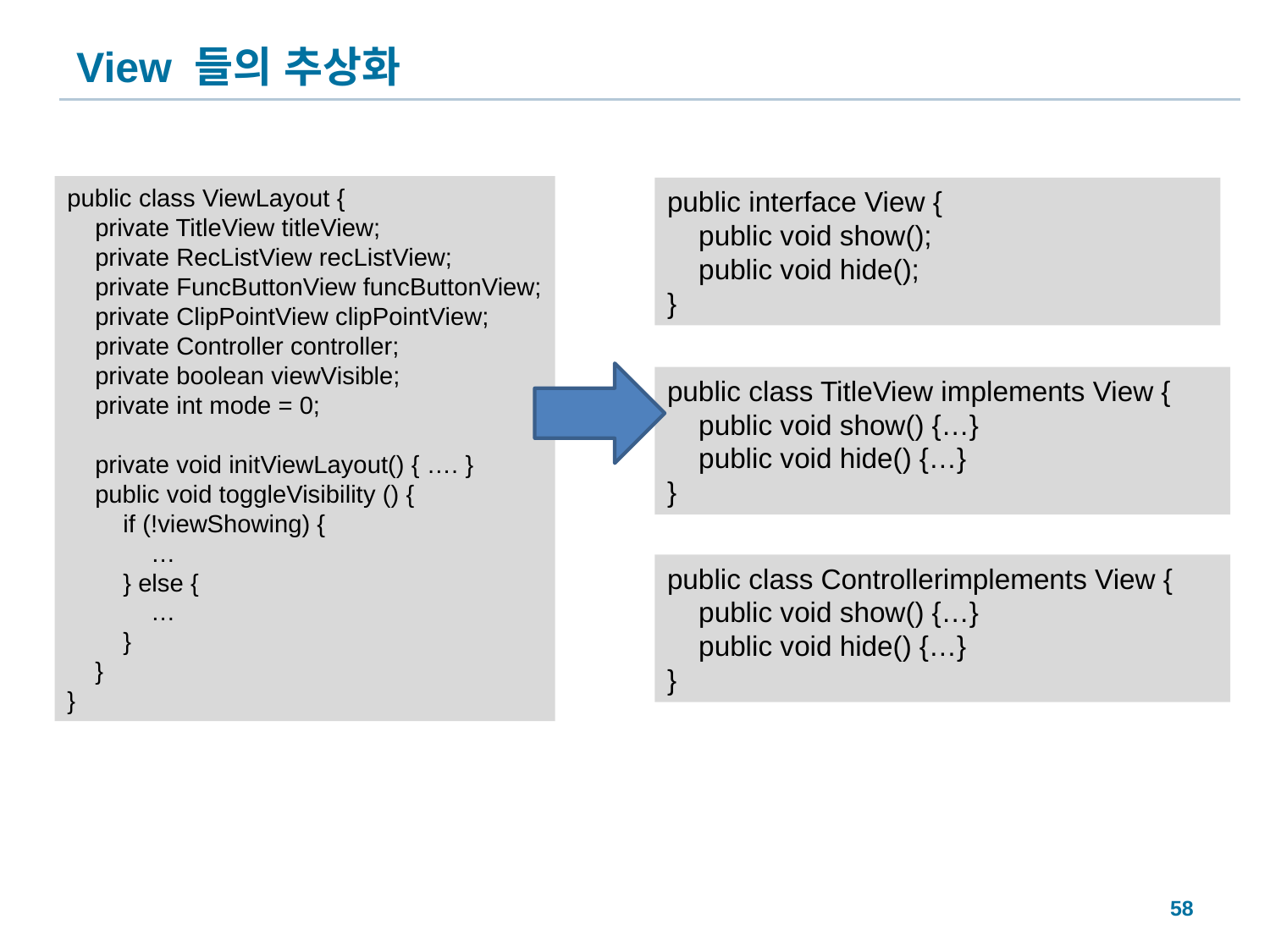

# View 들의 추상화
public class ViewLayout {
    private TitleView titleView;
    private RecListView recListView;
    private FuncButtonView funcButtonView;
    private ClipPointView clipPointView;
    private Controller controller;
    private boolean viewVisible;
    private int mode = 0;

    private void initViewLayout() { …. }
    public void toggleVisibility () {
        if (!viewShowing) {
            …
        } else {
            …
        }
    }
}
public interface View {
    public void show();
    public void hide();
}

public class TitleView implements View {
    public void show() {…}
    public void hide() {…}
}
public class Controllerimplements View {
    public void show() {…}
    public void hide() {…}
}
58